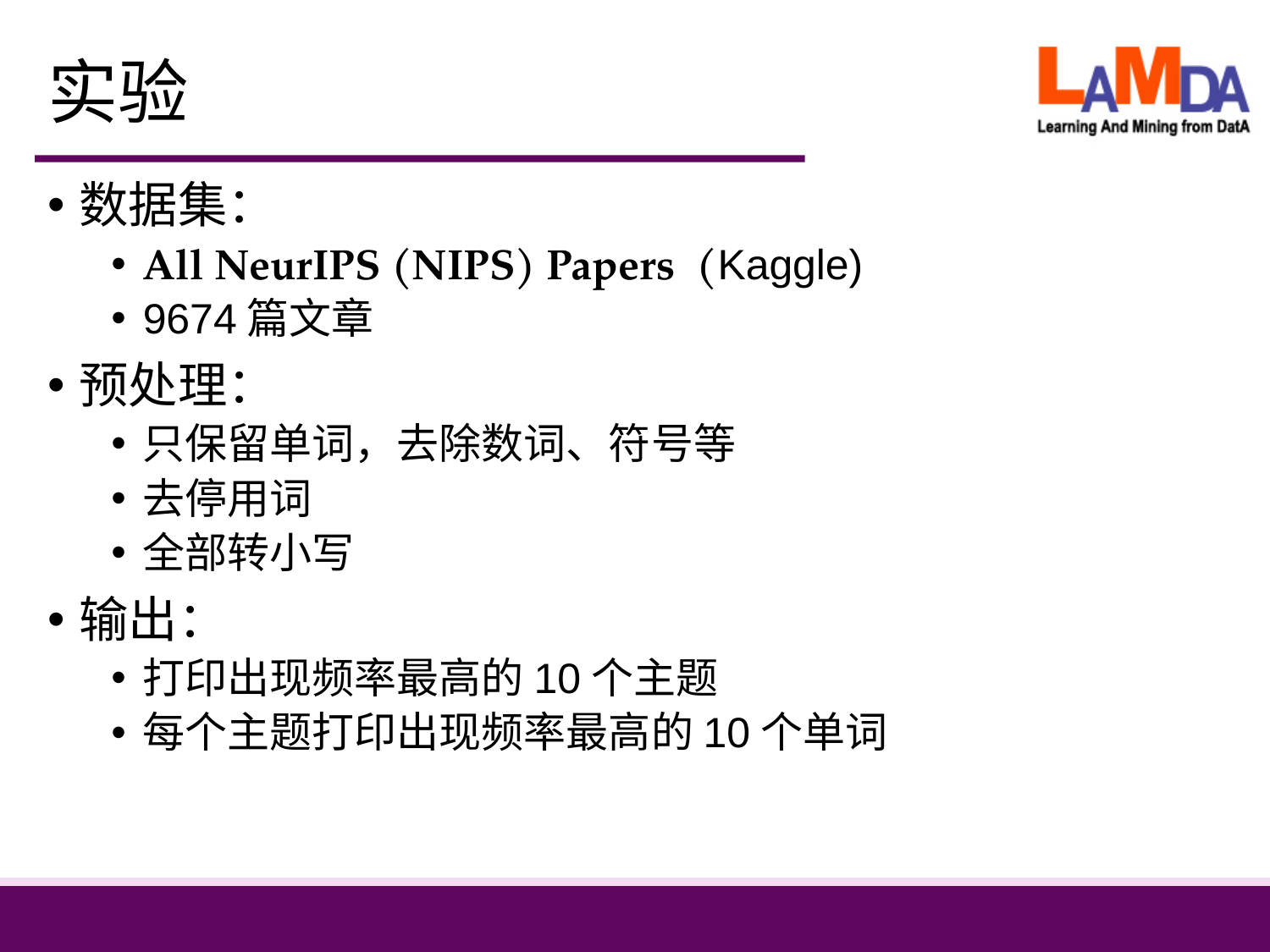

# 实验
数据集：
All NeurIPS (NIPS) Papers  (Kaggle)
9674篇文章
预处理：
只保留单词，去除数词、符号等
去停用词
全部转小写
输出：
打印出现频率最高的10个主题
每个主题打印出现频率最高的10个单词